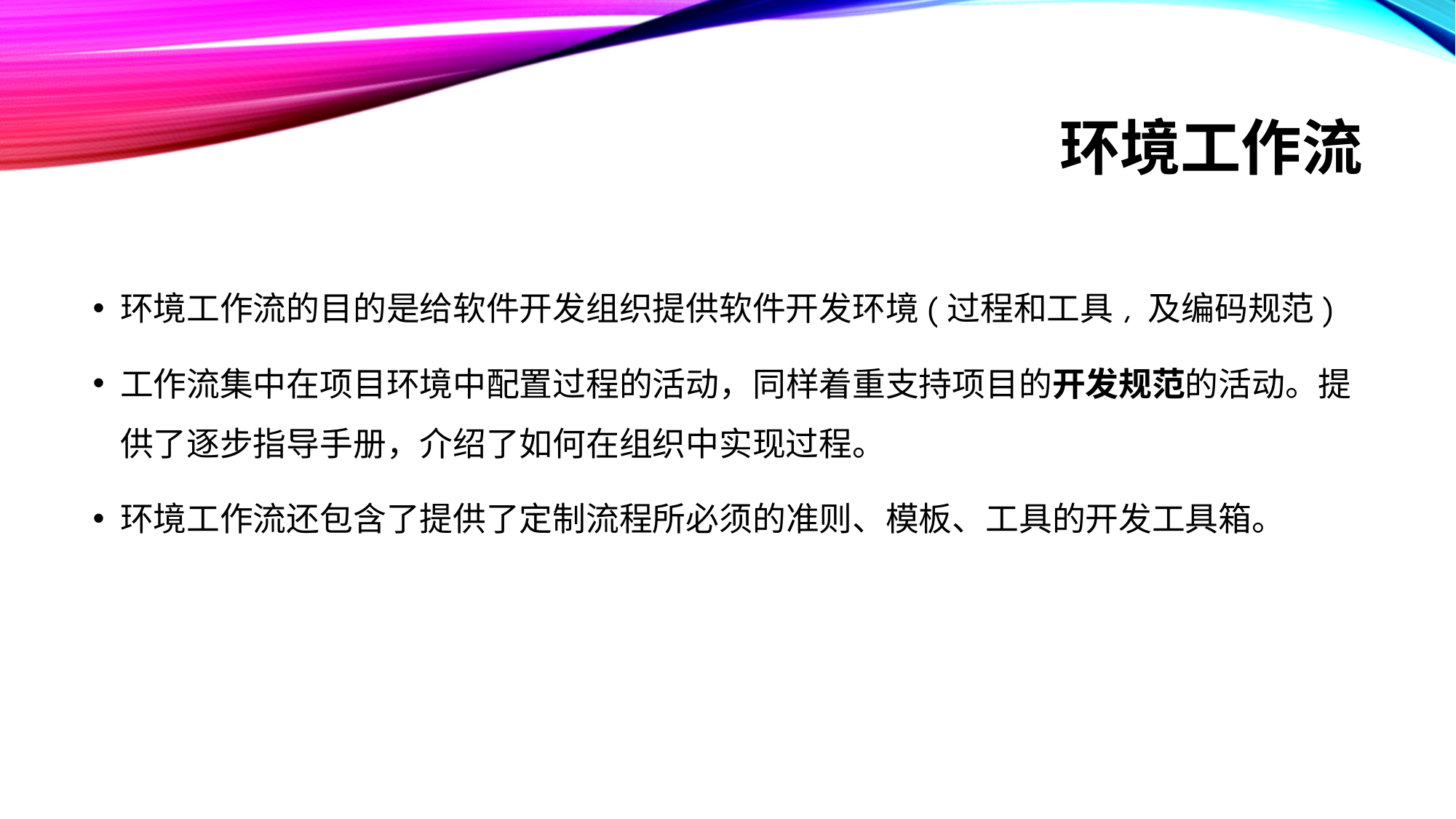

# 环境工作流
环境工作流的目的是给软件开发组织提供软件开发环境(过程和工具, 及编码规范)
工作流集中在项目环境中配置过程的活动，同样着重支持项目的开发规范的活动。提供了逐步指导手册，介绍了如何在组织中实现过程。
环境工作流还包含了提供了定制流程所必须的准则、模板、工具的开发工具箱。